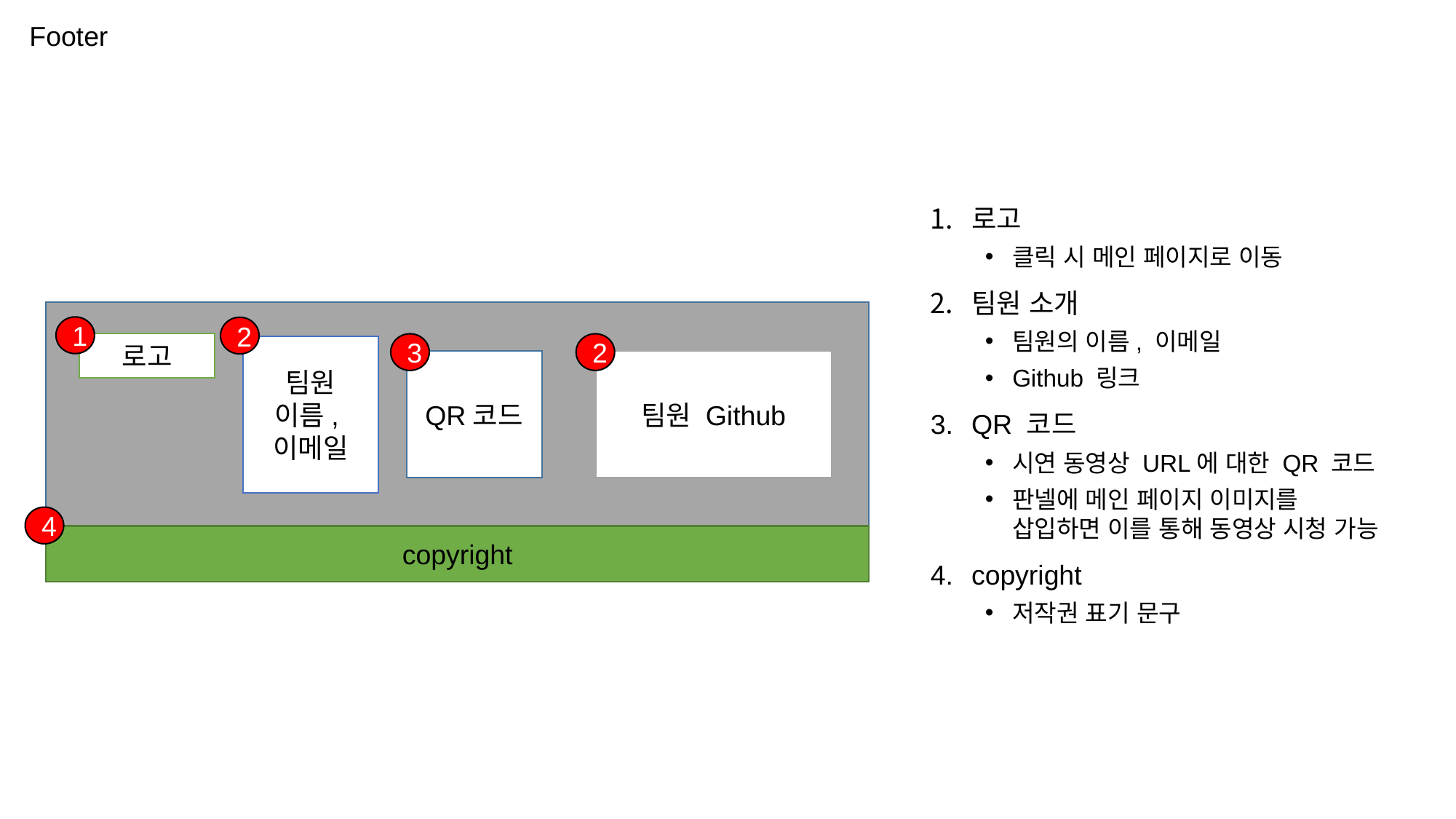

# Footer
로고
클릭 시 메인 페이지로 이동
팀원 소개
팀원의 이름, 이메일
Github 링크
QR 코드
시연 동영상 URL에 대한 QR 코드
판넬에 메인 페이지 이미지를 삽입하면 이를 통해 동영상 시청 가능
copyright
저작권 표기 문구

1
2
로고
3
2
팀원
이름,
이메일
QR코드
팀원 Github
4
copyright